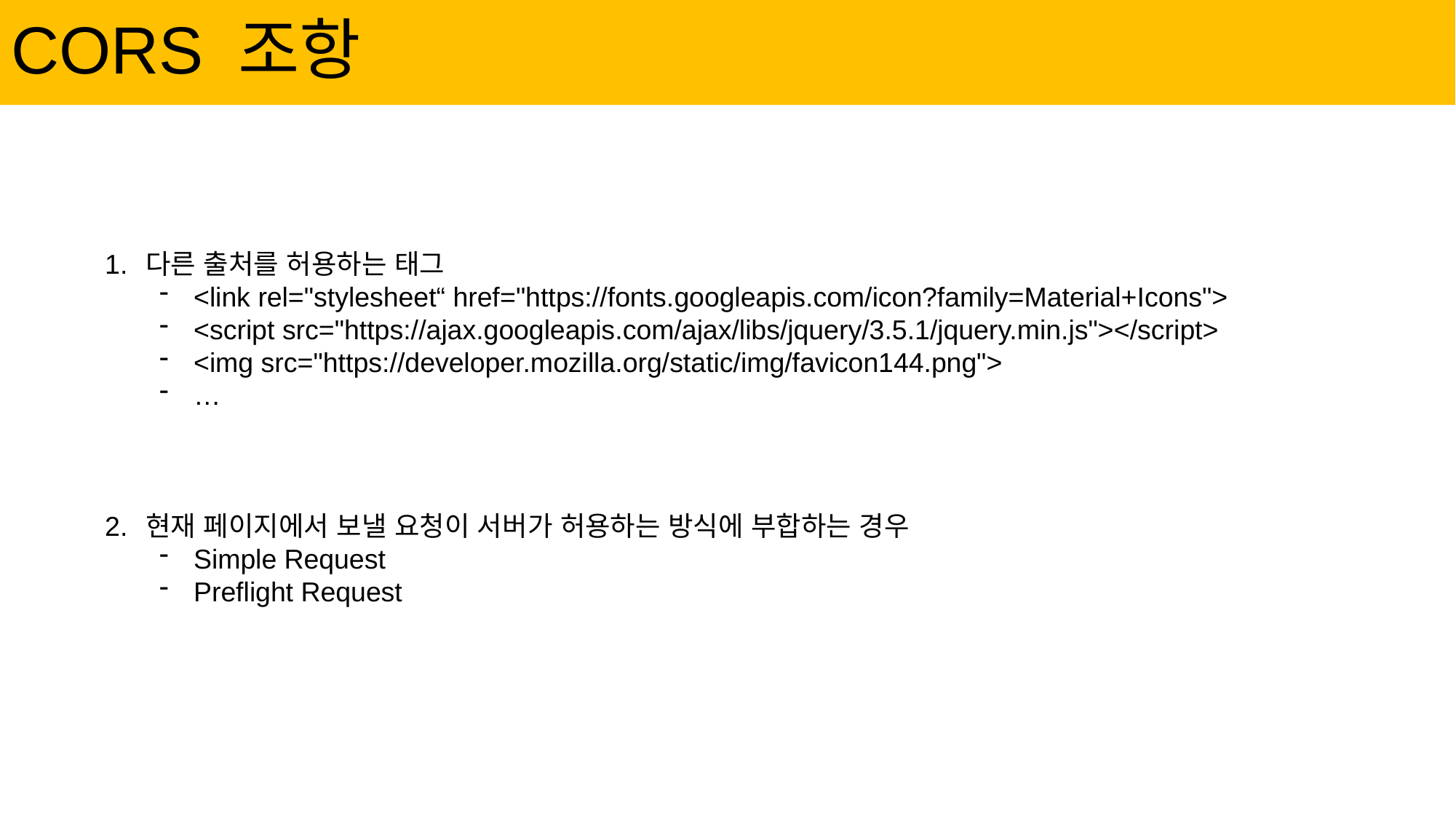

CORS 조항
다른 출처를 허용하는 태그
<link rel="stylesheet“ href="https://fonts.googleapis.com/icon?family=Material+Icons">
<script src="https://ajax.googleapis.com/ajax/libs/jquery/3.5.1/jquery.min.js"></script>
<img src="https://developer.mozilla.org/static/img/favicon144.png">
…

현재 페이지에서 보낼 요청이 서버가 허용하는 방식에 부합하는 경우
Simple Request
Preflight Request